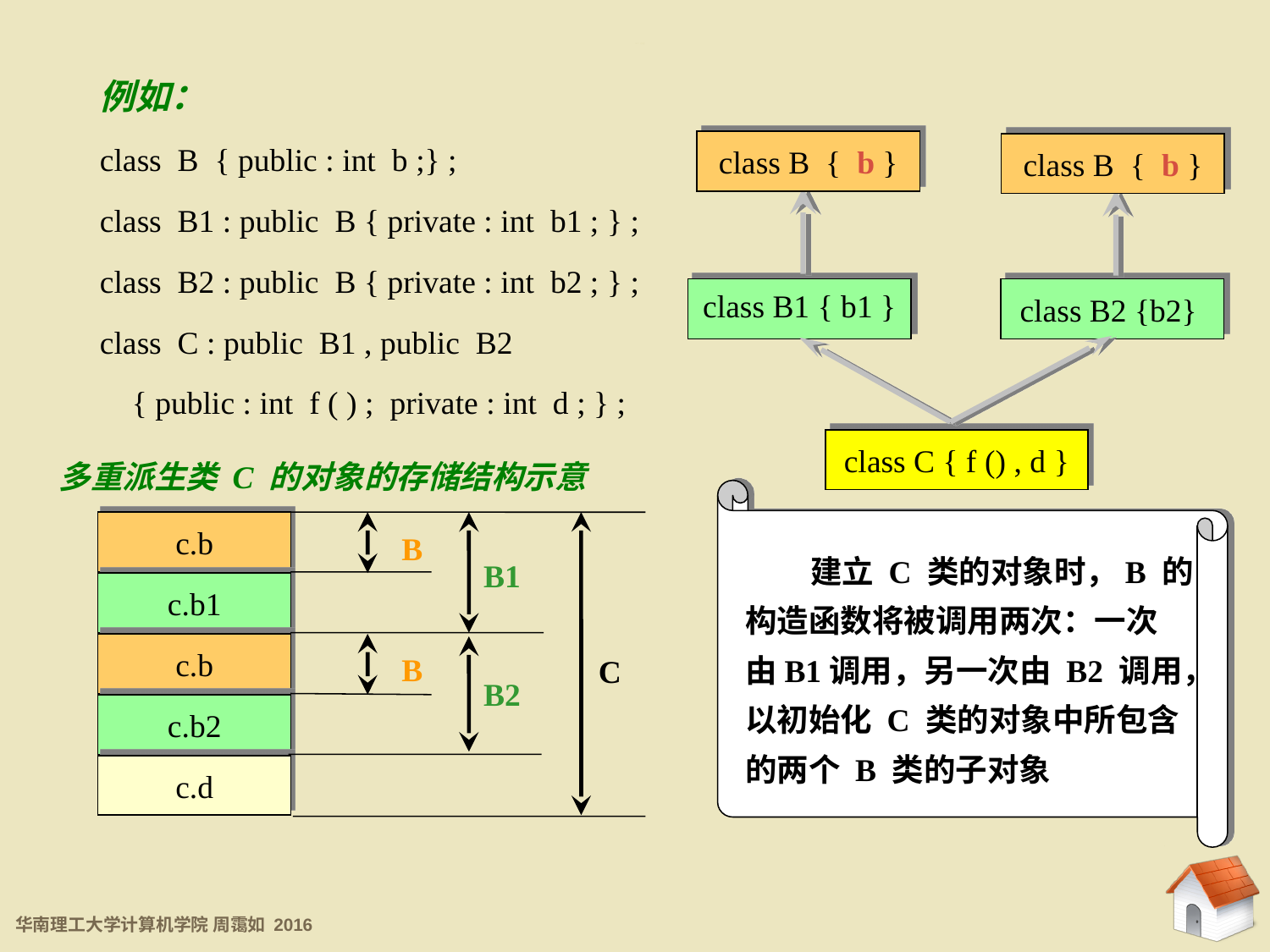

8.5.2  虚基类
例如：
class  B  { public : int  b ;} ;
class  B1 : public  B { private : int  b1 ; } ;
class  B2 : public  B { private : int  b2 ; } ;
class  C : public  B1 , public  B2
    { public : int  f ( ) ;  private : int  d ; } ;
class B  {  b }
class B  {  b }

class B1 { b1 }
class B2 {b2}

class C { f () , d }
多重派生类 C 的对象的存储结构示意
        建立 C 类的对象时，B 的
构造函数将被调用两次：一次
由B1调用，另一次由 B2 调用，
以初始化 C 类的对象中所包含
的两个 B 类的子对象
c.b
c.b1
c.b
c.b2
c.d

B
B1

B
C
B2